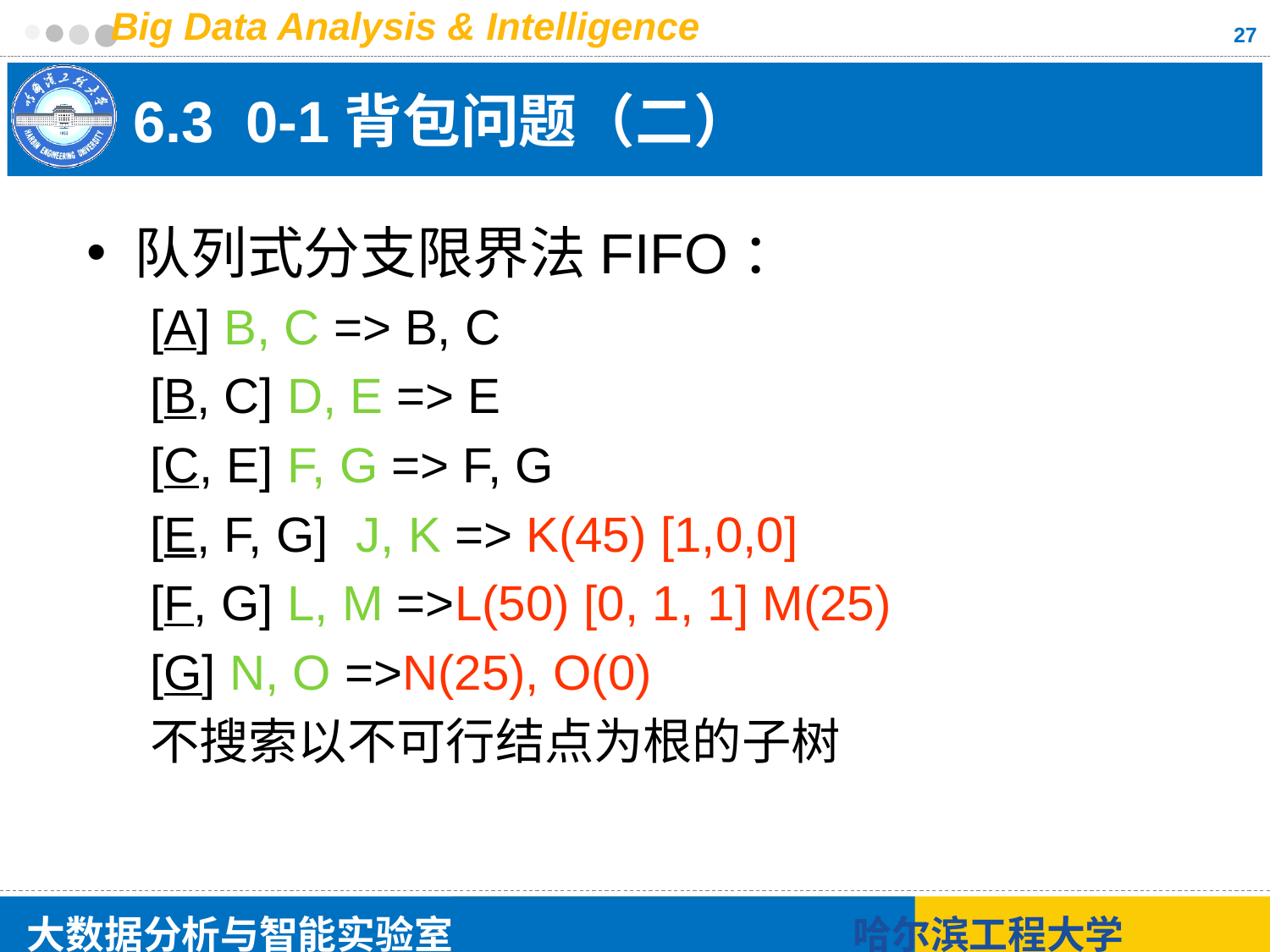

27
# 6.3  0-1背包问题（二）
队列式分支限界法FIFO：
[A] B, C => B, C
[B, C] D, E => E
[C, E] F, G => F, G
[E, F, G]  J, K => K(45) [1,0,0]
[F, G] L, M =>L(50) [0, 1, 1] M(25)
[G] N, O =>N(25), O(0)
不搜索以不可行结点为根的子树